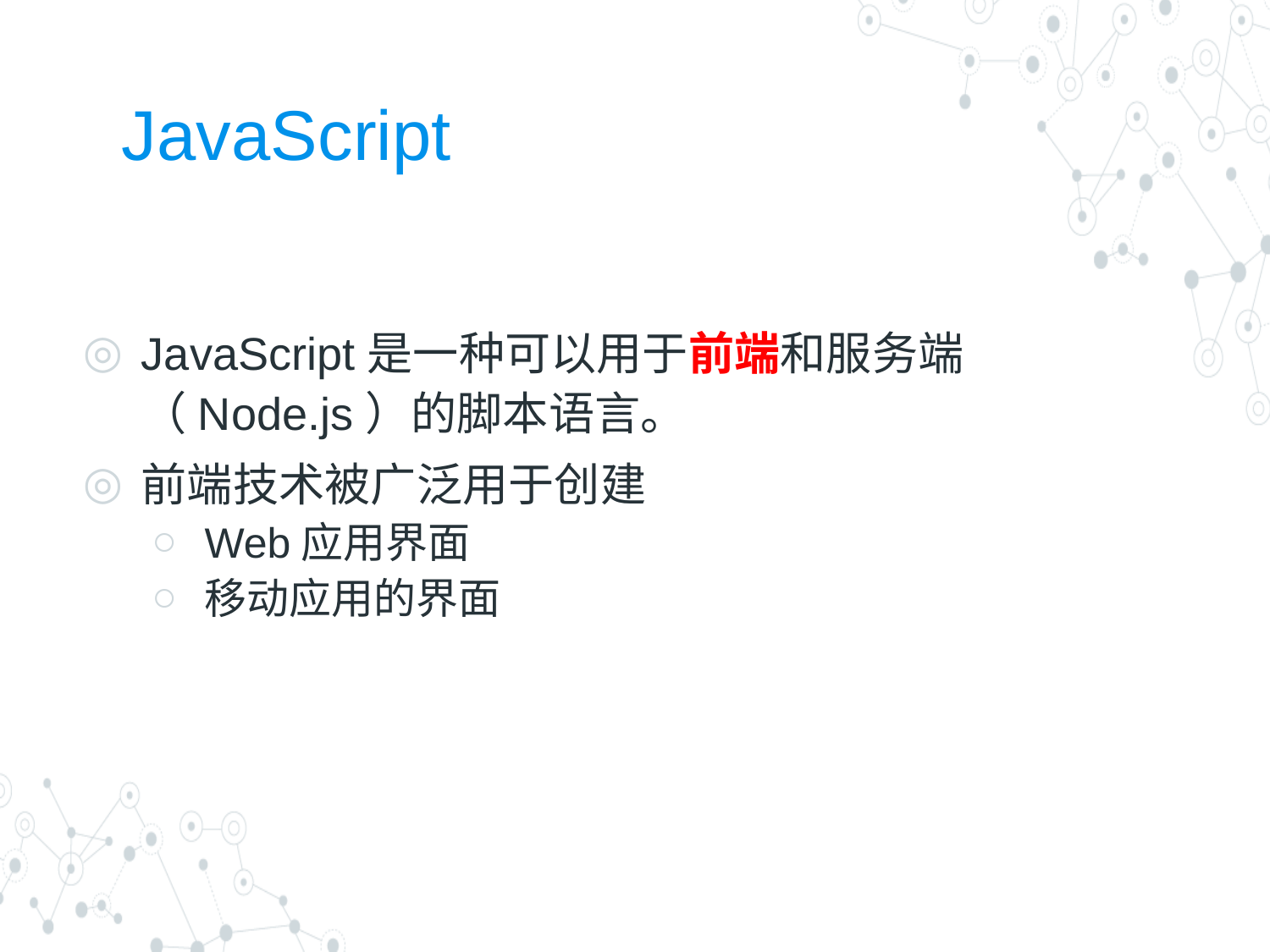

# JavaScript
JavaScript是一种可以用于前端和服务端（Node.js）的脚本语言。
前端技术被广泛用于创建
Web应用界面
移动应用的界面